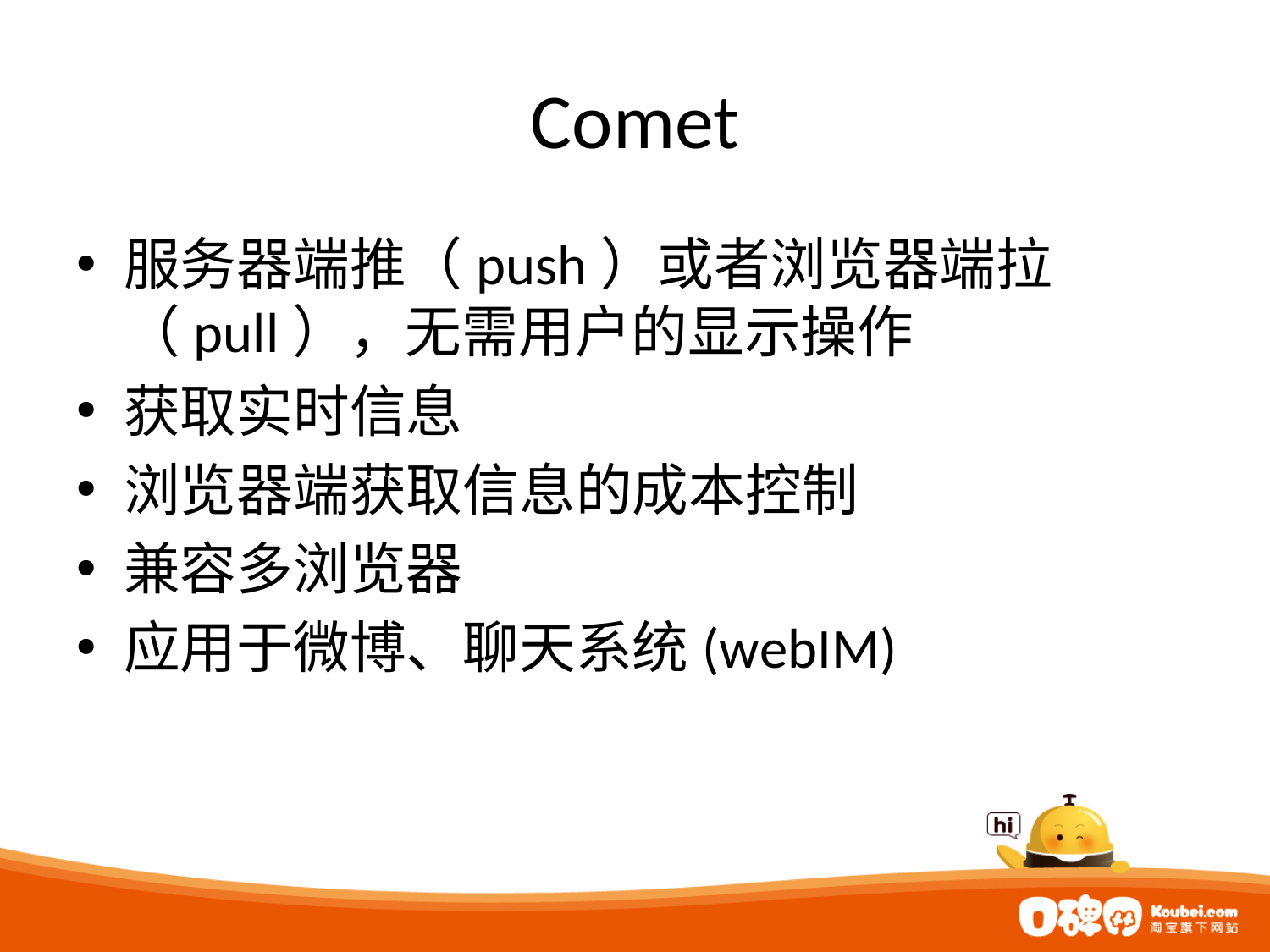

# Comet
服务器端推（push）或者浏览器端拉（pull），无需用户的显示操作
获取实时信息
浏览器端获取信息的成本控制
兼容多浏览器
应用于微博、聊天系统(webIM)